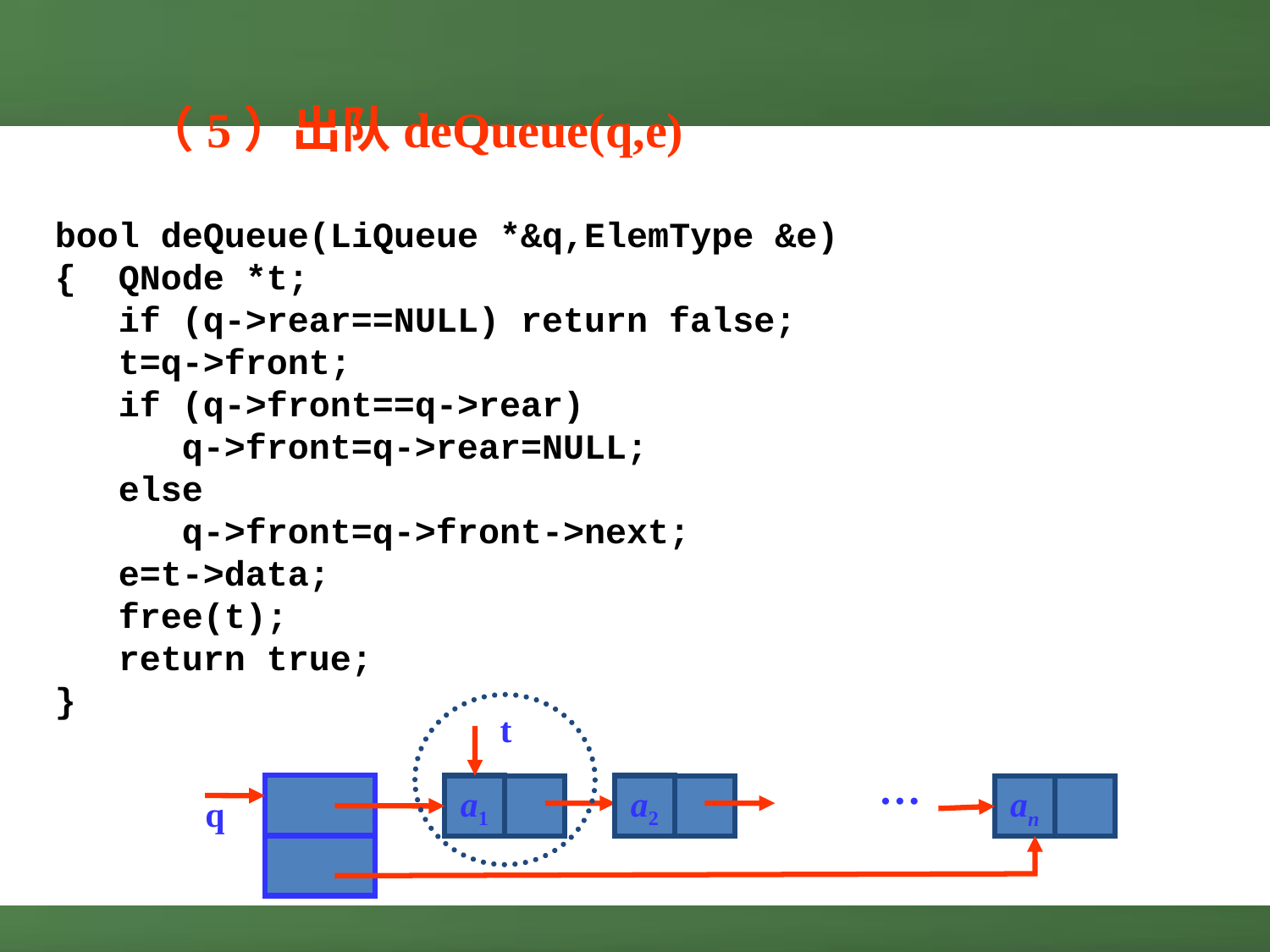

（5）出队deQueue(q,e)
bool deQueue(LiQueue *&q,ElemType &e)
{  QNode *t;
   if (q->rear==NULL) return false;
   t=q->front;
   if (q->front==q->rear)
	q->front=q->rear=NULL;
   else
	q->front=q->front->next;
   e=t->data;
   free(t);
   return true;
}

t

…

a1
a2

an

q